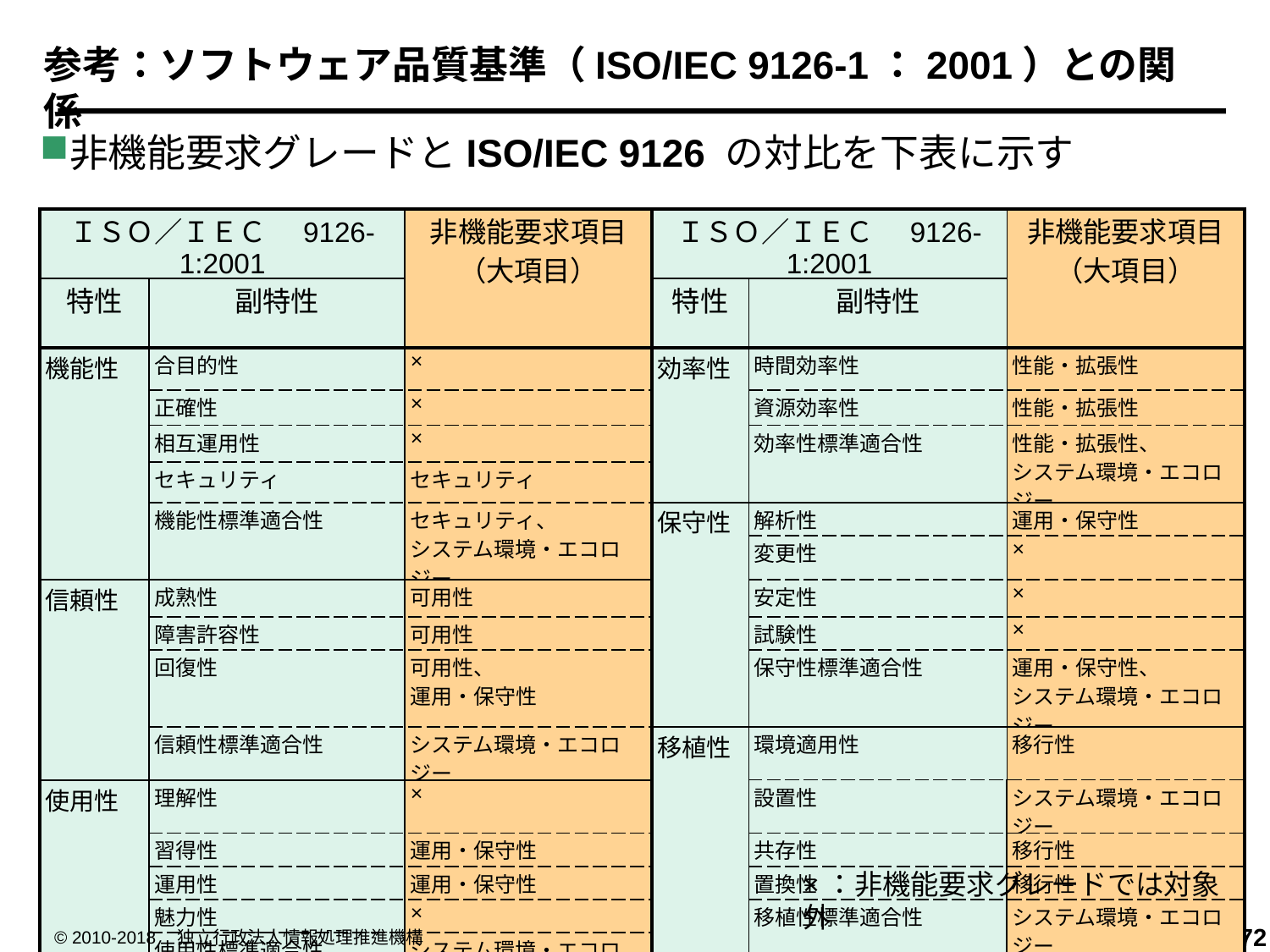

参考：ソフトウェア品質基準（ISO/IEC 9126-1：2001）との関係
非機能要求グレードとISO/IEC 9126 の対比を下表に示す
| ＩＳＯ／ＩＥＣ　9126-1:2001 |  | 非機能要求項目 （大項目） | ＩＳＯ／ＩＥＣ　9126-1:2001 |  | 非機能要求項目 （大項目） |
| --- | --- | --- | --- | --- | --- |
| 特性 | 副特性 |  | 特性 | 副特性 |  |
| 機能性 | 合目的性 | × | 効率性 | 時間効率性 | 性能・拡張性 |
|  | 正確性 | × |  | 資源効率性 | 性能・拡張性 |
|  | 相互運用性 | × |  | 効率性標準適合性 | 性能・拡張性、 システム環境・エコロジー |
|  | セキュリティ | セキュリティ |  |  |  |
|  | 機能性標準適合性 | セキュリティ、 システム環境・エコロジー | 保守性 | 解析性 | 運用・保守性 |
|  |  |  |  | 変更性 | × |
| 信頼性 | 成熟性 | 可用性 |  | 安定性 | × |
|  | 障害許容性 | 可用性 |  | 試験性 | × |
|  | 回復性 | 可用性、 運用・保守性 |  | 保守性標準適合性 | 運用・保守性、 システム環境・エコロジー |
|  | 信頼性標準適合性 | システム環境・エコロジー | 移植性 | 環境適用性 | 移行性 |
| 使用性 | 理解性 | × |  | 設置性 | システム環境・エコロジー |
|  | 習得性 | 運用・保守性 |  | 共存性 | 移行性 |
|  | 運用性 | 運用・保守性 |  | 置換性 | 移行性 |
|  | 魅力性 | × |  | 移植性標準適合性 | システム環境・エコロジー |
|  | 使用性標準適合性 | システム環境・エコロジー |  |  |  |
×：非機能要求グレードでは対象外
© 2010-2018　独立行政法人情報処理推進機構